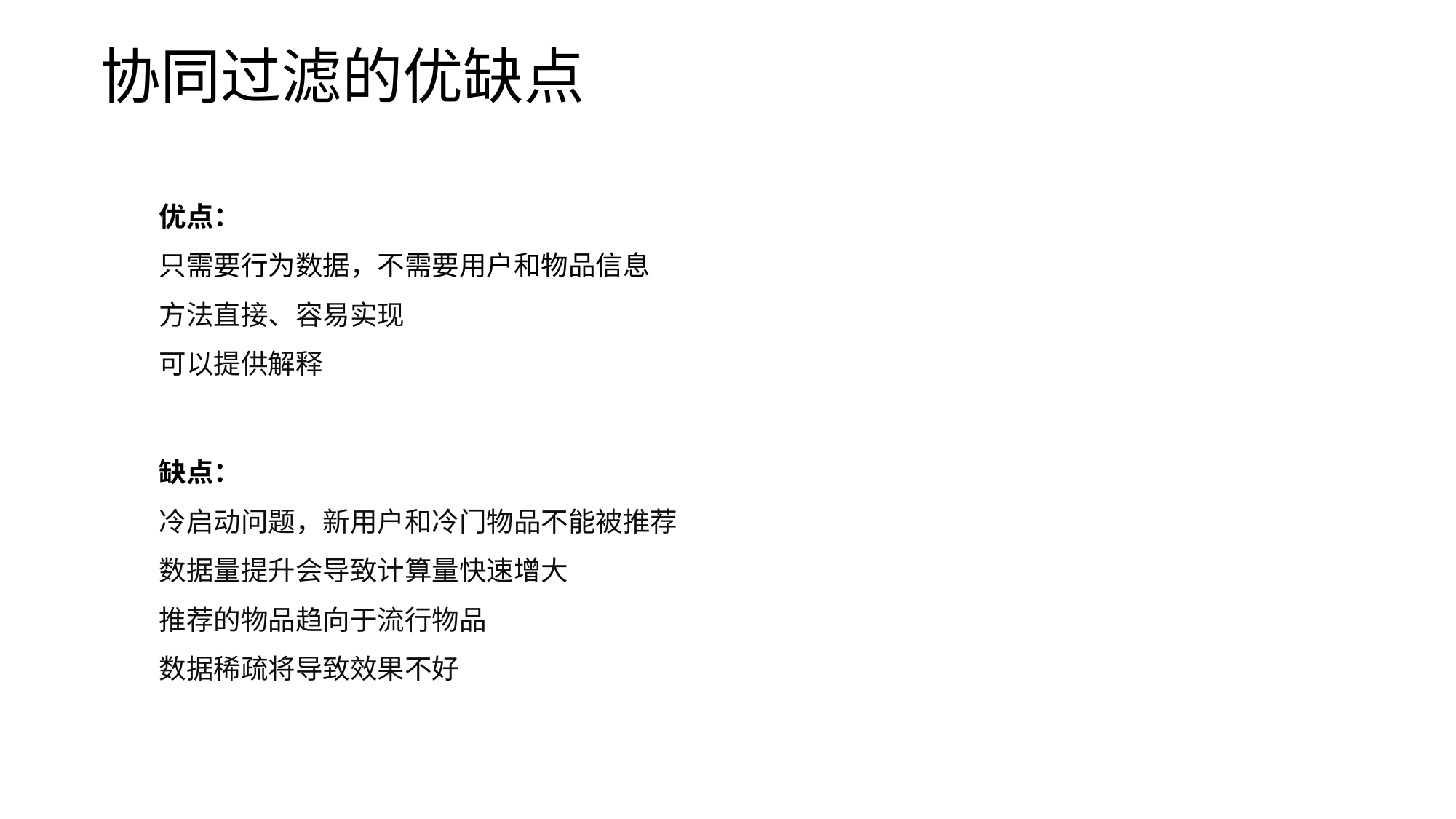

# 协同过滤的优缺点
优点：
只需要行为数据，不需要用户和物品信息
方法直接、容易实现
可以提供解释
缺点：
冷启动问题，新用户和冷门物品不能被推荐
数据量提升会导致计算量快速增大
推荐的物品趋向于流行物品
数据稀疏将导致效果不好